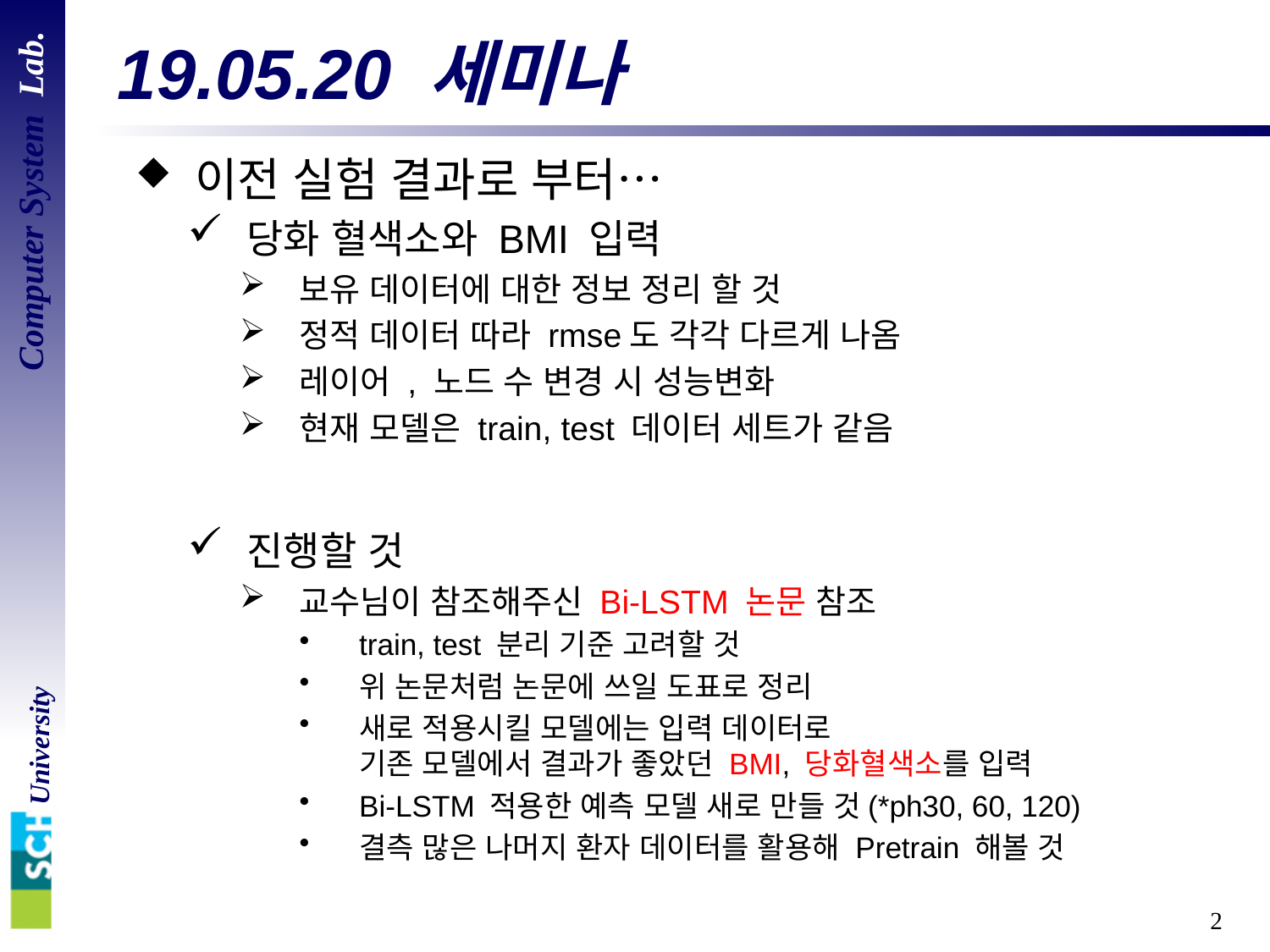

# 19.05.20 세미나
이전 실험 결과로 부터…
당화 혈색소와 BMI 입력
보유 데이터에 대한 정보 정리 할 것
정적 데이터 따라 rmse도 각각 다르게 나옴
레이어 , 노드 수 변경 시 성능변화
현재 모델은 train, test 데이터 세트가 같음

진행할 것
교수님이 참조해주신 Bi-LSTM 논문 참조
train, test 분리 기준 고려할 것
위 논문처럼 논문에 쓰일 도표로 정리
새로 적용시킬 모델에는 입력 데이터로
기존 모델에서 결과가 좋았던 BMI, 당화혈색소를 입력
Bi-LSTM 적용한 예측 모델 새로 만들 것(*ph30, 60, 120)
결측 많은 나머지 환자 데이터를 활용해 Pretrain 해볼 것